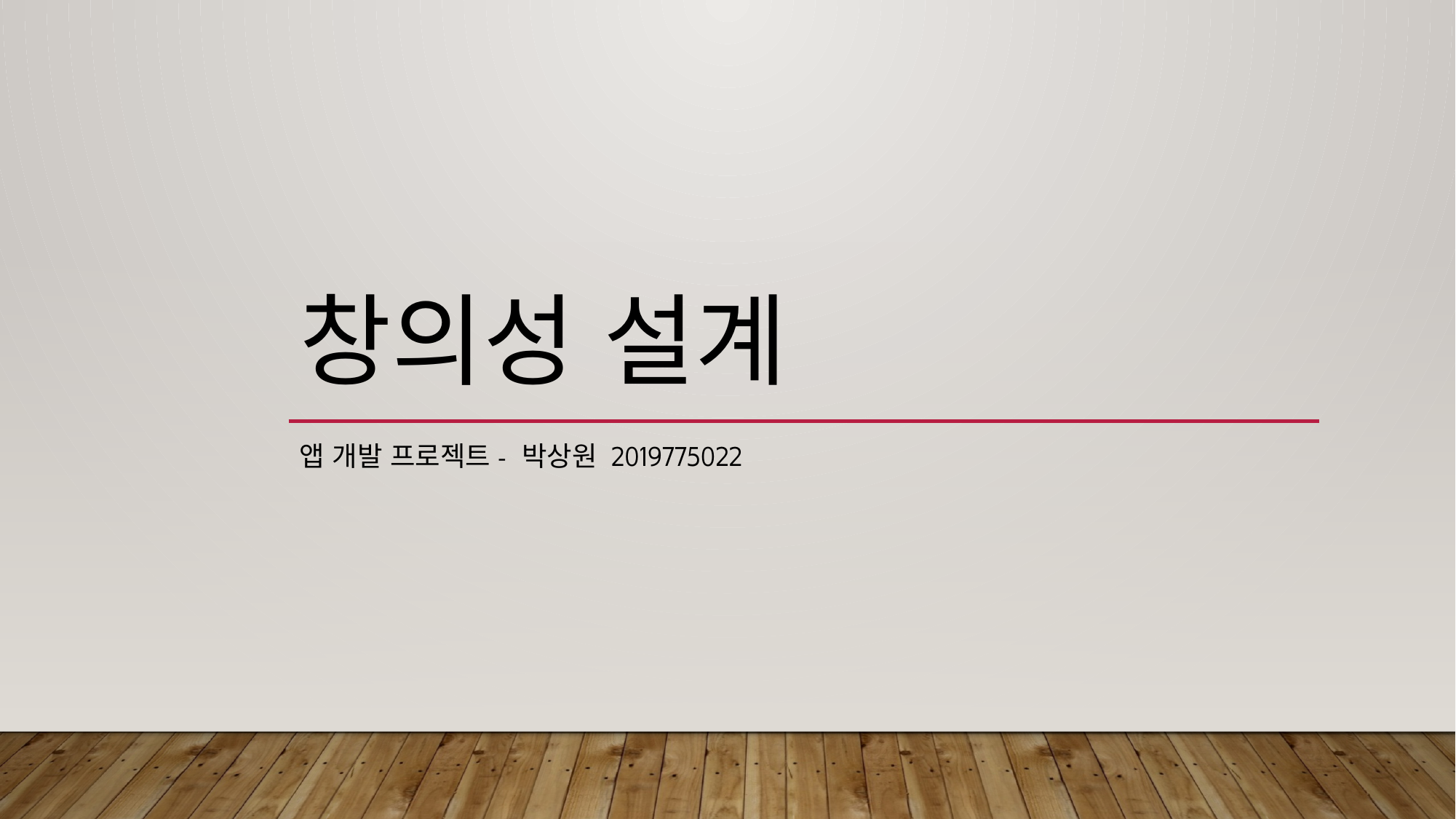

# 창의성 설계
앱 개발 프로젝트- 박상원 2019775022